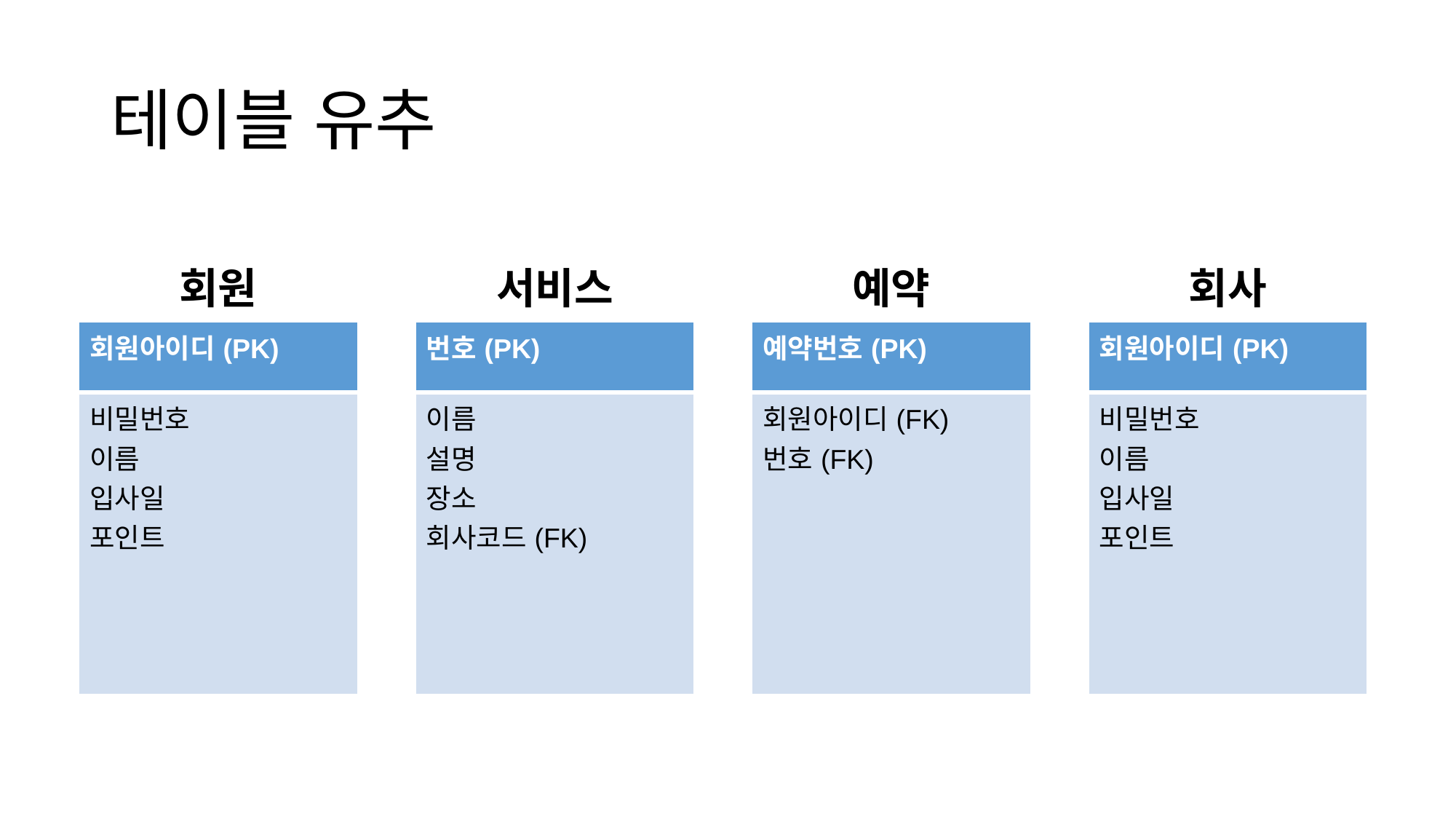

# 테이블 유추
회원
서비스
예약
회사
| 회원아이디(PK) |
| --- |
| 비밀번호 이름 입사일 포인트 |
| 번호(PK) |
| --- |
| 이름 설명 장소 회사코드(FK) |
| 예약번호(PK) |
| --- |
| 회원아이디(FK) 번호(FK) |
| 회원아이디(PK) |
| --- |
| 비밀번호 이름 입사일 포인트 |